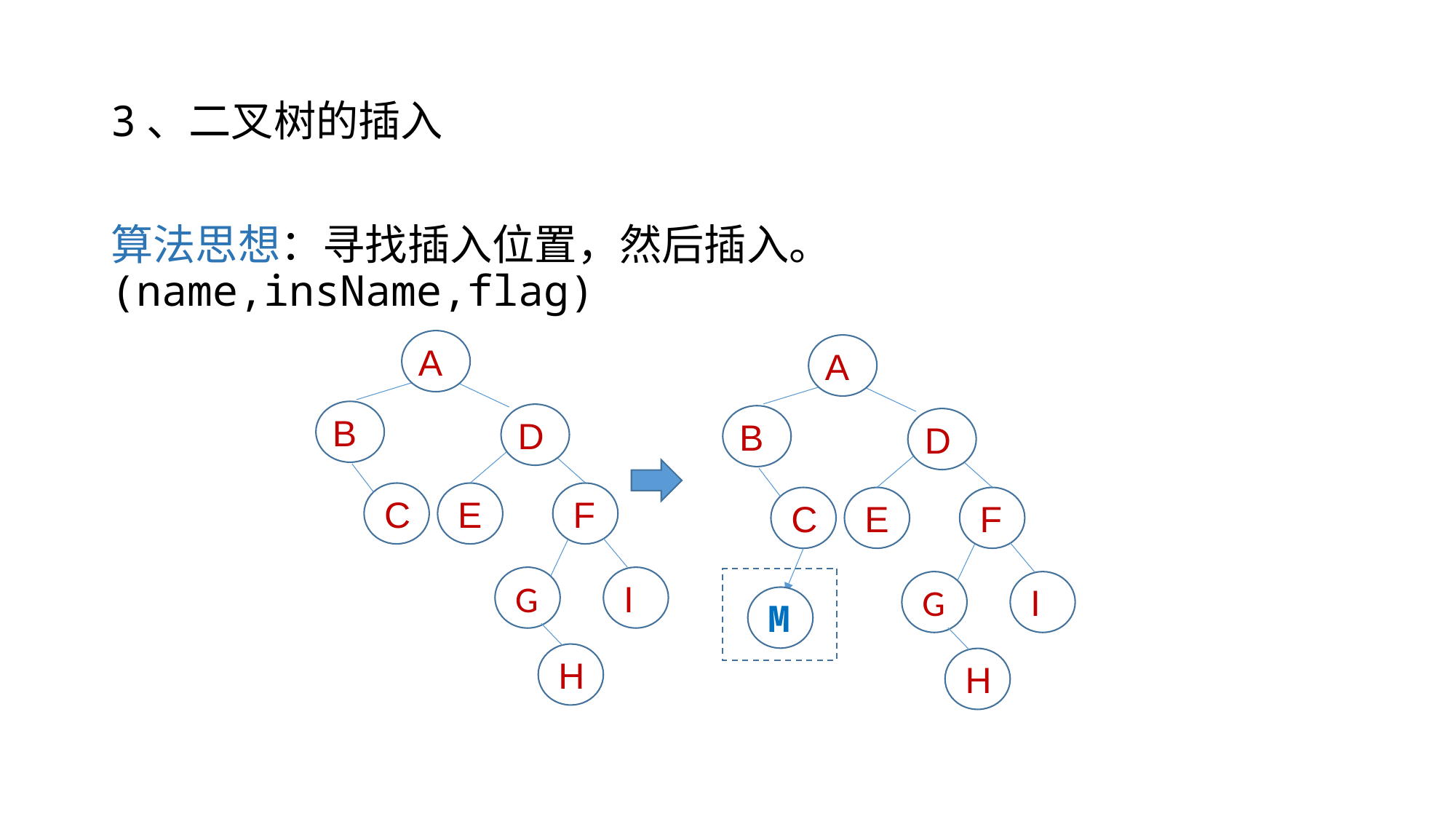

# 3、二叉树的插入
算法思想：寻找插入位置，然后插入。(name,insName,flag)

A
B
D
C
E
F
G
I
H
A
B
D
C
E
F
G
I
H

M